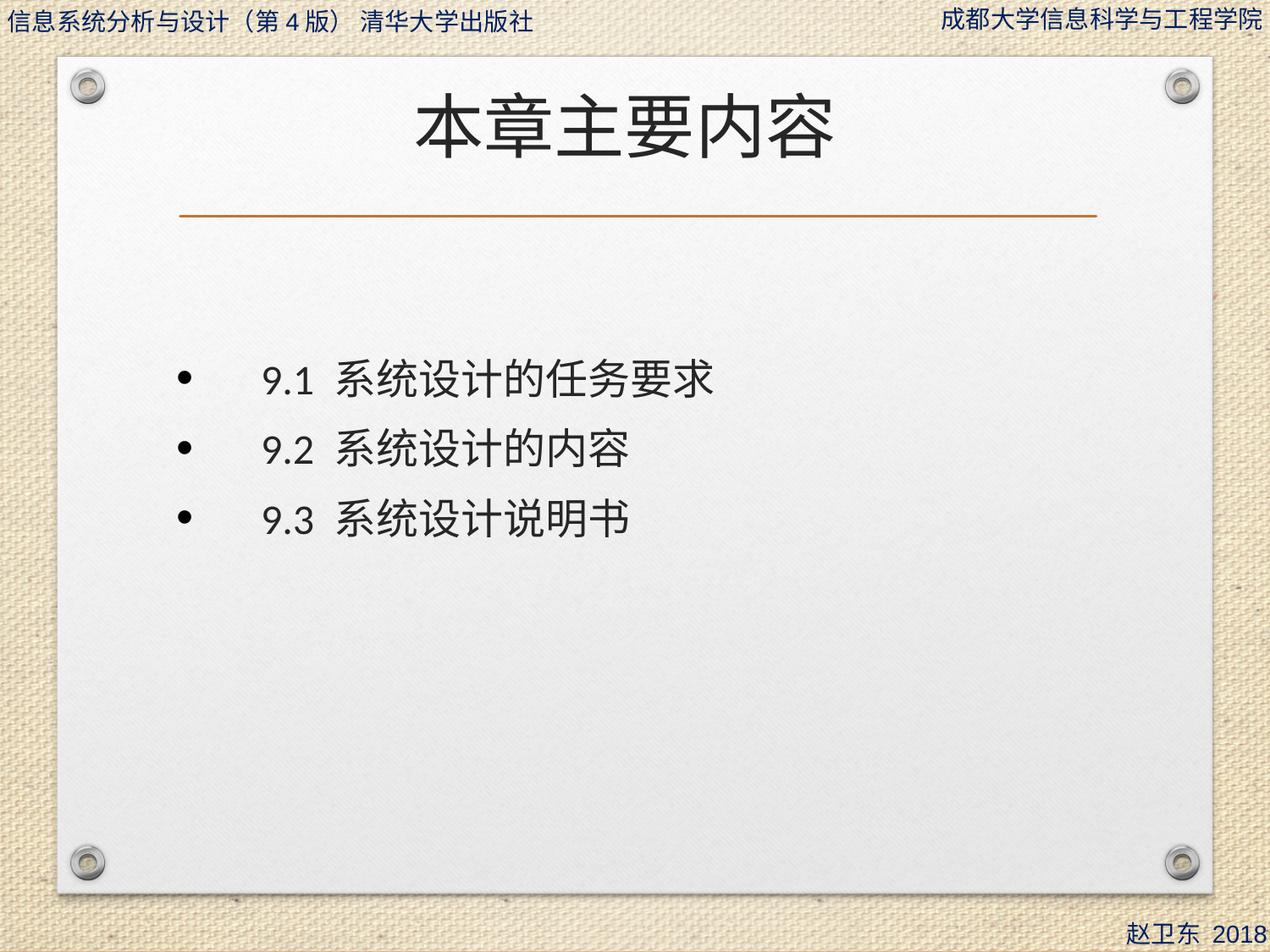

# 本章主要内容
9.1 系统设计的任务要求
9.2 系统设计的内容
9.3 系统设计说明书